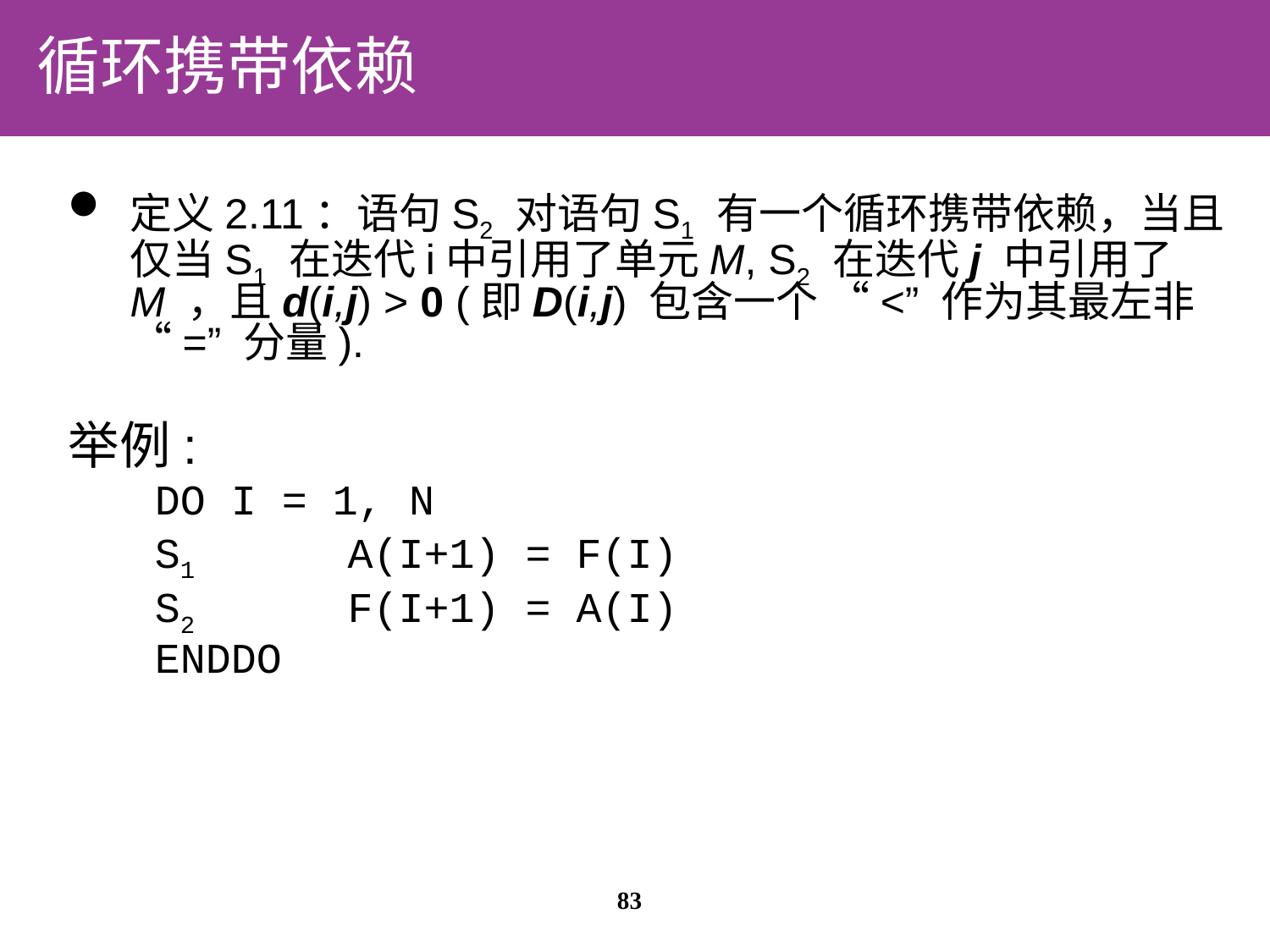

# 循环携带依赖
定义2.11：语句S2 对语句S1 有一个循环携带依赖，当且仅当S1 在迭代i中引用了单元M, S2 在迭代j 中引用了M ，且d(i,j) > 0 (即D(i,j) 包含一个 “<” 作为其最左非 “=” 分量).

举例:
DO I = 1, N
S1      A(I+1) = F(I)
S2      F(I+1) = A(I)
ENDDO
83